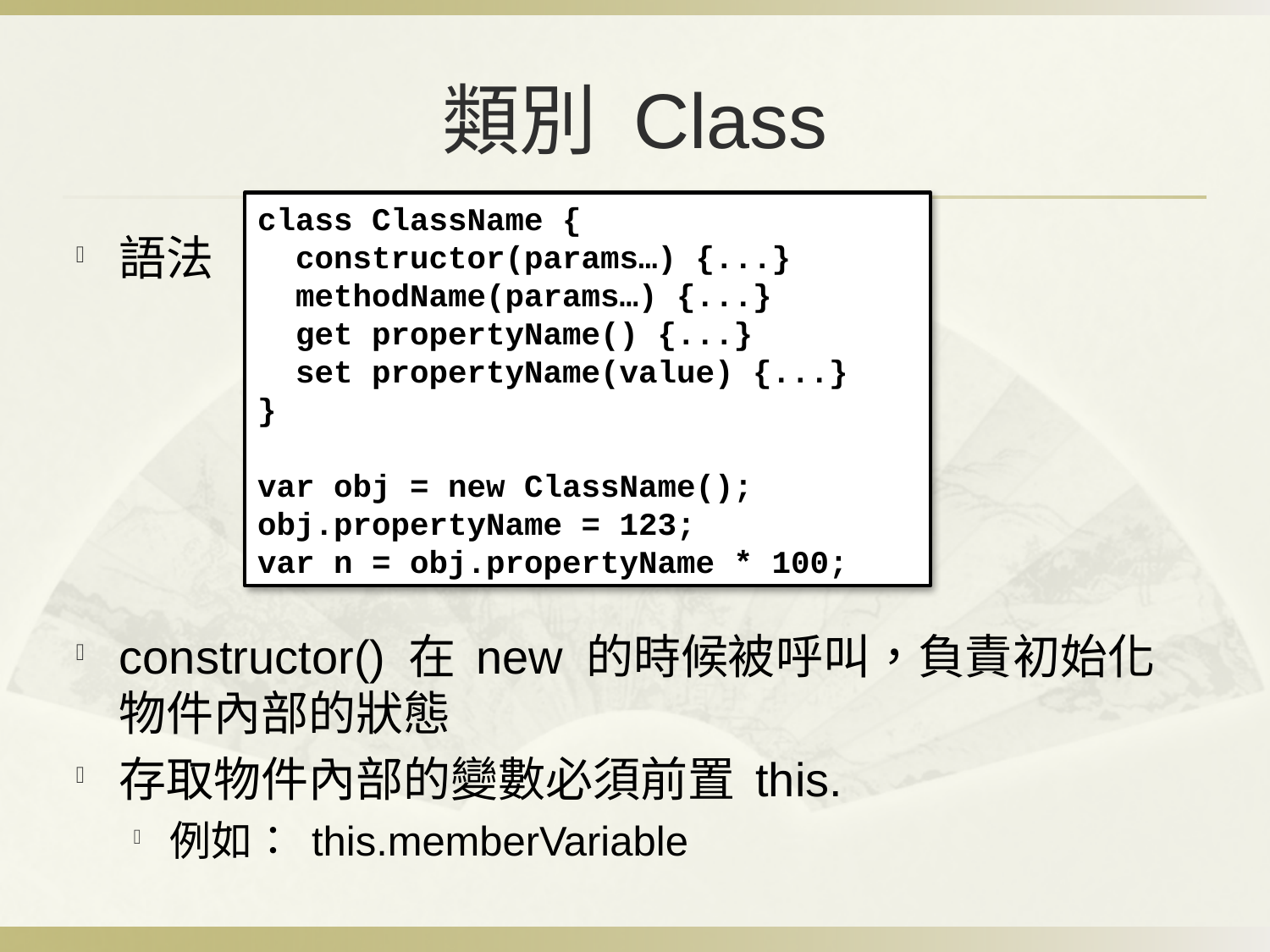

# 類別 Class
class ClassName {
  constructor(params…) {...}
  methodName(params…) {...}
  get propertyName() {...}
  set propertyName(value) {...}
}

var obj = new ClassName();
obj.propertyName = 123;
var n = obj.propertyName * 100;
語法

constructor() 在 new 的時候被呼叫，負責初始化物件內部的狀態
存取物件內部的變數必須前置 this.
例如： this.memberVariable